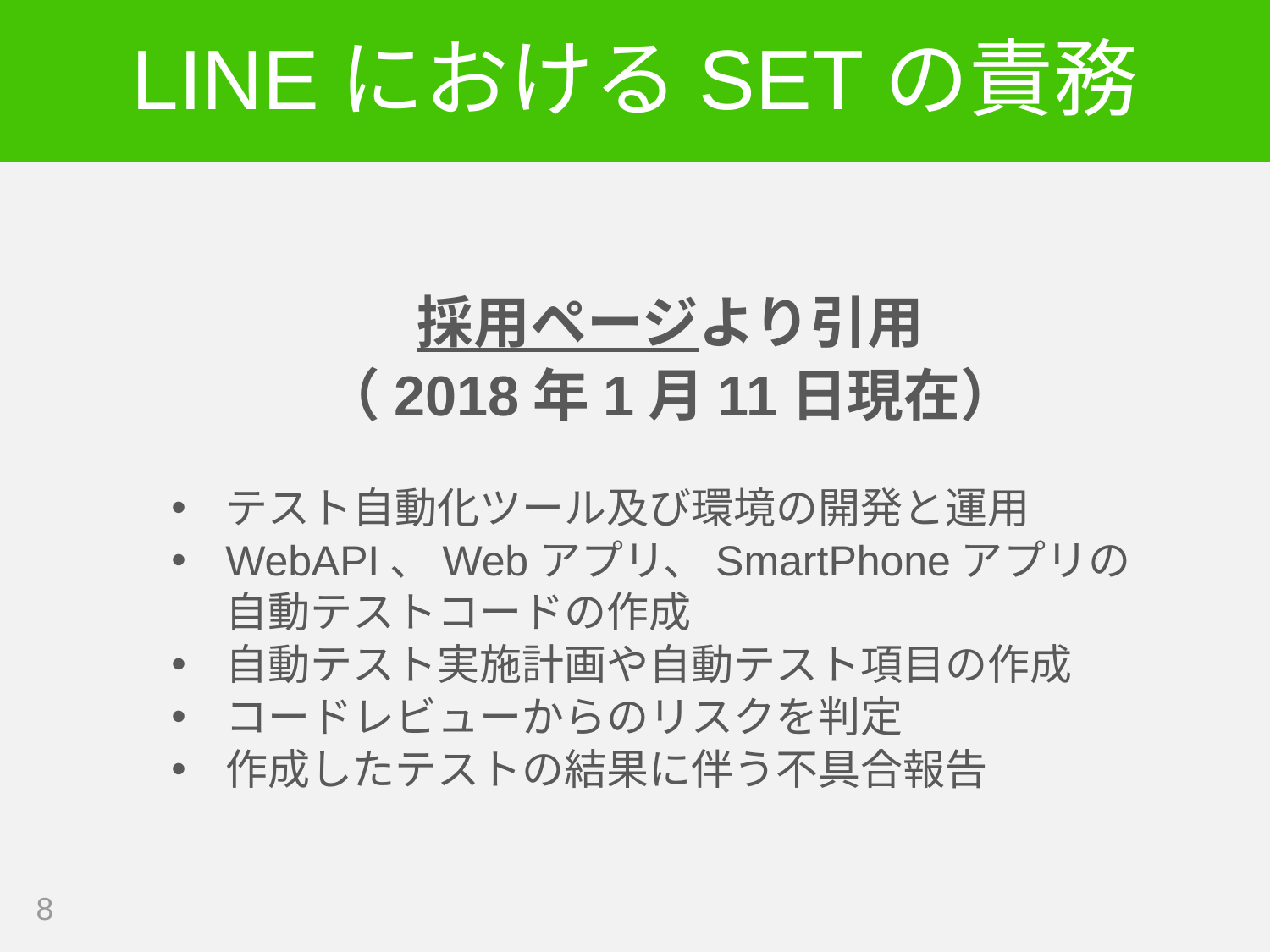

# LINEにおけるSETの責務
採用ページより引用
（2018年1月11日現在）

テスト自動化ツール及び環境の開発と運用
WebAPI、Webアプリ、SmartPhoneアプリの
自動テストコードの作成
自動テスト実施計画や自動テスト項目の作成
コードレビューからのリスクを判定
作成したテストの結果に伴う不具合報告
8